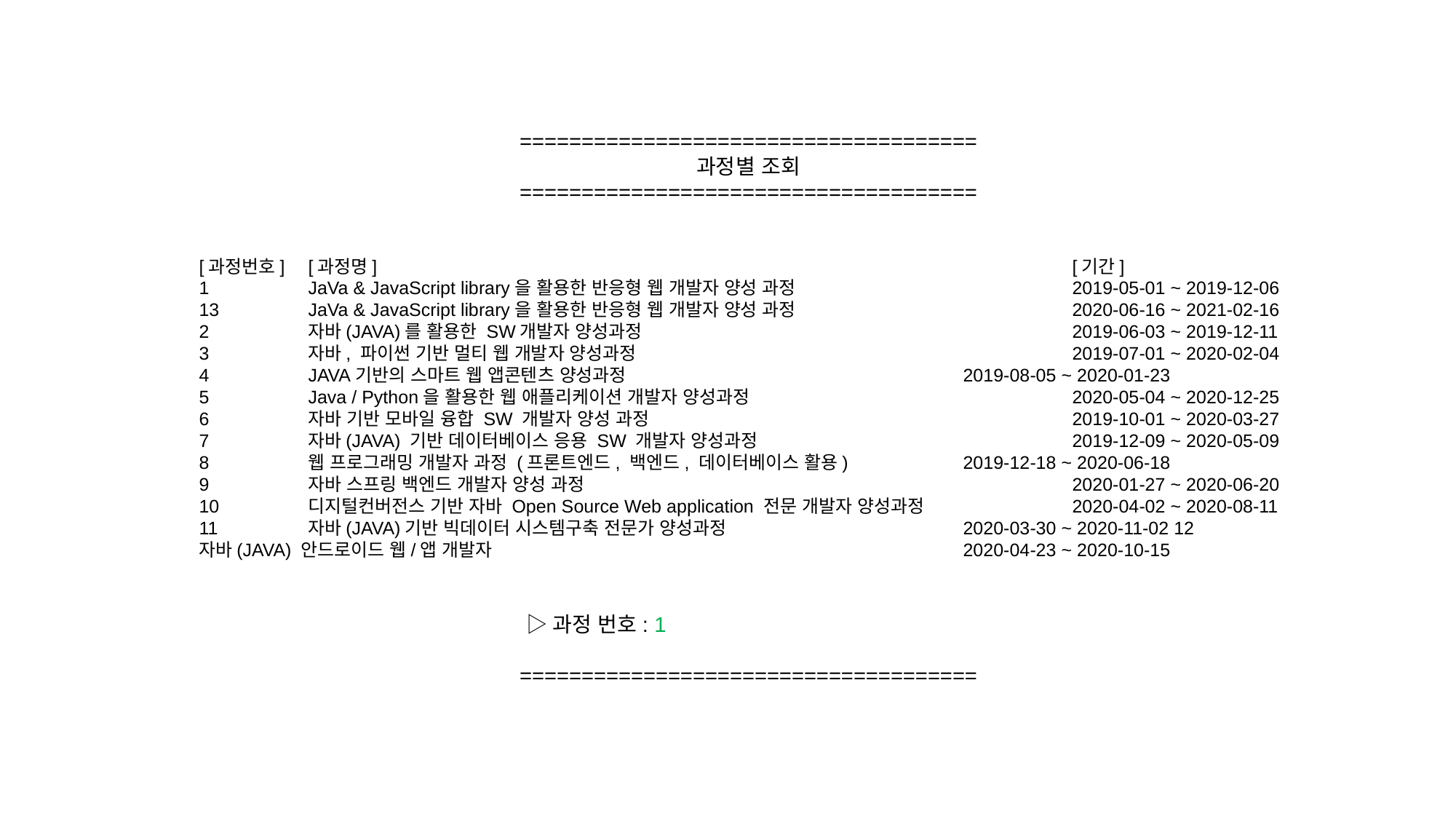

=====================================
과정별 조회
=====================================

[과정번호] 	[과정명]							[기간]
1	JaVa & JavaScript library을 활용한 반응형 웹 개발자 양성 과정			2019-05-01 ~ 2019-12-06
13	JaVa & JavaScript library을 활용한 반응형 웹 개발자 양성 과정			2020-06-16 ~ 2021-02-16
2	자바(JAVA)를 활용한 SW개발자 양성과정				2019-06-03 ~ 2019-12-11
3	자바, 파이썬 기반 멀티 웹 개발자 양성과정				2019-07-01 ~ 2020-02-04
4	JAVA기반의 스마트 웹 앱콘텐츠 양성과정				2019-08-05 ~ 2020-01-23
5	Java / Python을 활용한 웹 애플리케이션 개발자 양성과정			2020-05-04 ~ 2020-12-25
6	자바 기반 모바일 융합 SW 개발자 양성 과정				2019-10-01 ~ 2020-03-27
7	자바(JAVA) 기반 데이터베이스 응용 SW 개발자 양성과정			2019-12-09 ~ 2020-05-09
8	웹 프로그래밍 개발자 과정 (프론트엔드, 백엔드, 데이터베이스 활용)		2019-12-18 ~ 2020-06-18
9	자바 스프링 백엔드 개발자 양성 과정					2020-01-27 ~ 2020-06-20
10	디지털컨버전스 기반 자바 Open Source Web application 전문 개발자 양성과정		2020-04-02 ~ 2020-08-11
11	자바(JAVA)기반 빅데이터 시스템구축 전문가 양성과정			2020-03-30 ~ 2020-11-02 12	자바(JAVA) 안드로이드 웹/앱 개발자					2020-04-23 ~ 2020-10-15

			▷과정 번호: 1

=====================================